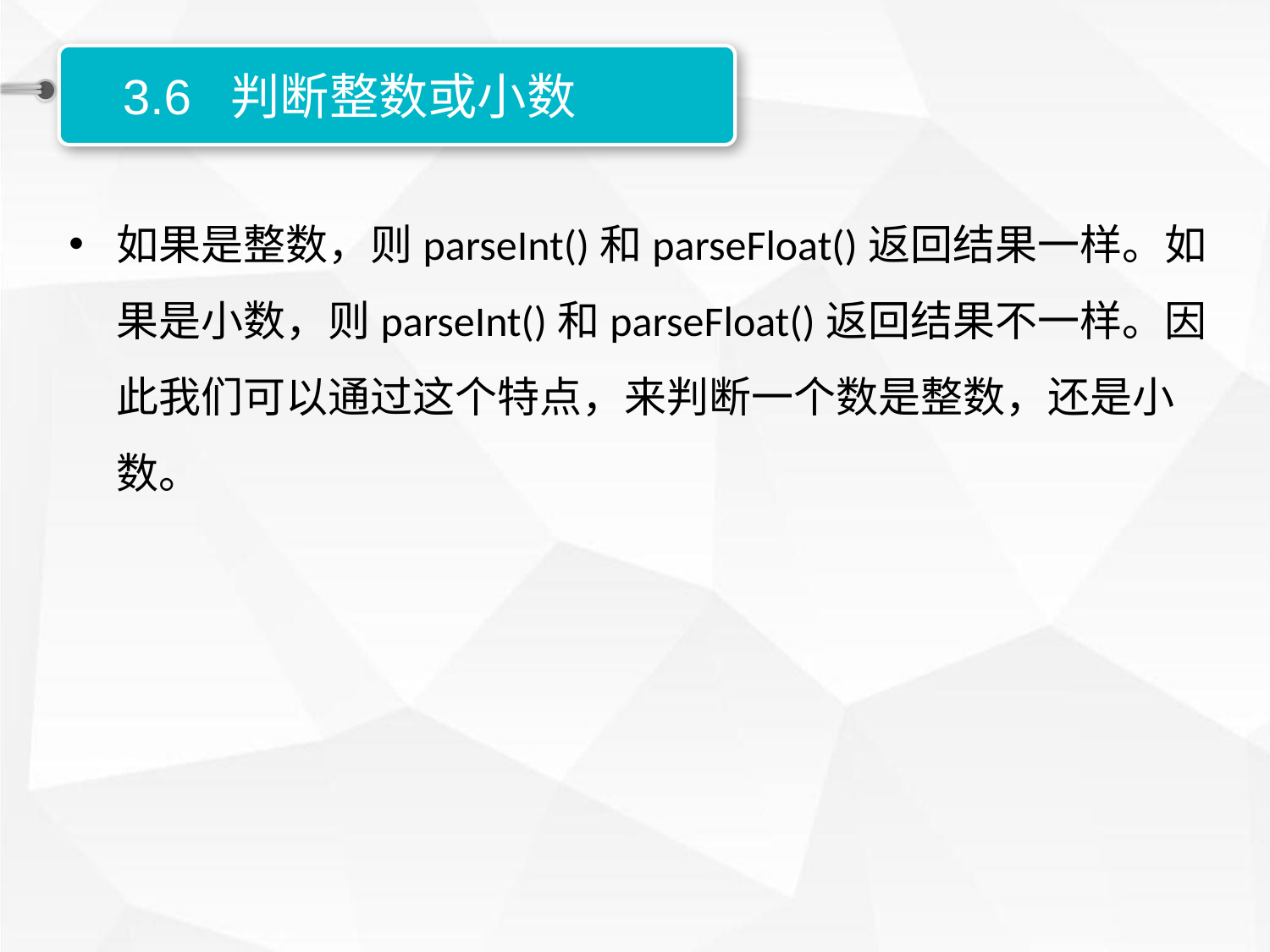

3.6  判断整数或小数

如果是整数，则parseInt()和parseFloat()返回结果一样。如果是小数，则parseInt()和parseFloat()返回结果不一样。因此我们可以通过这个特点，来判断一个数是整数，还是小数。